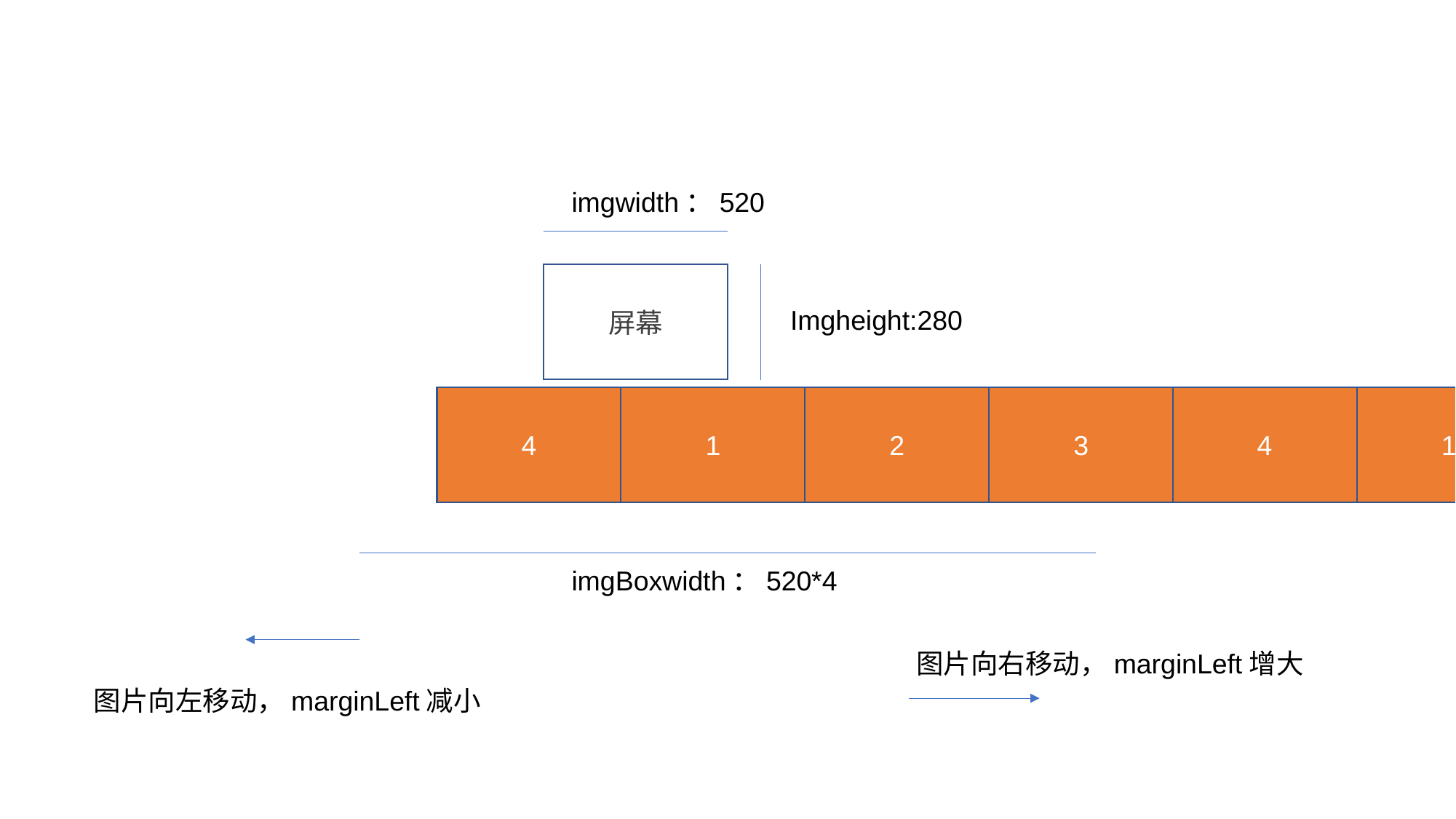

imgwidth：520
屏幕
Imgheight:280
4
1

4
1
2
3
imgBoxwidth：520*4
图片向右移动，marginLeft增大
图片向左移动，marginLeft减小